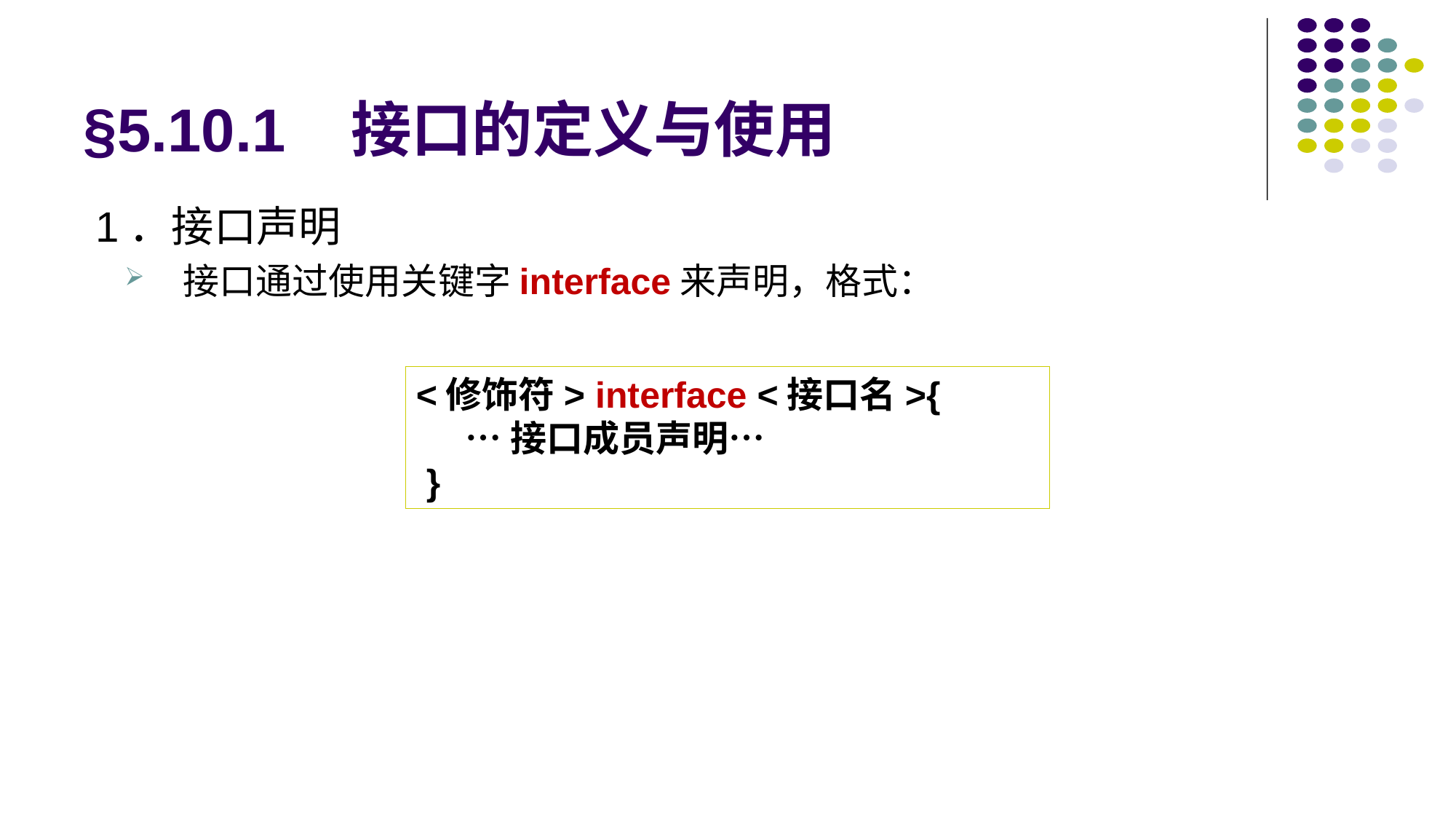

# §5.10.1   接口的定义与使用
 1．接口声明
 接口通过使用关键字interface来声明，格式：

<修饰符> interface <接口名>{
      …接口成员声明…
 }
78